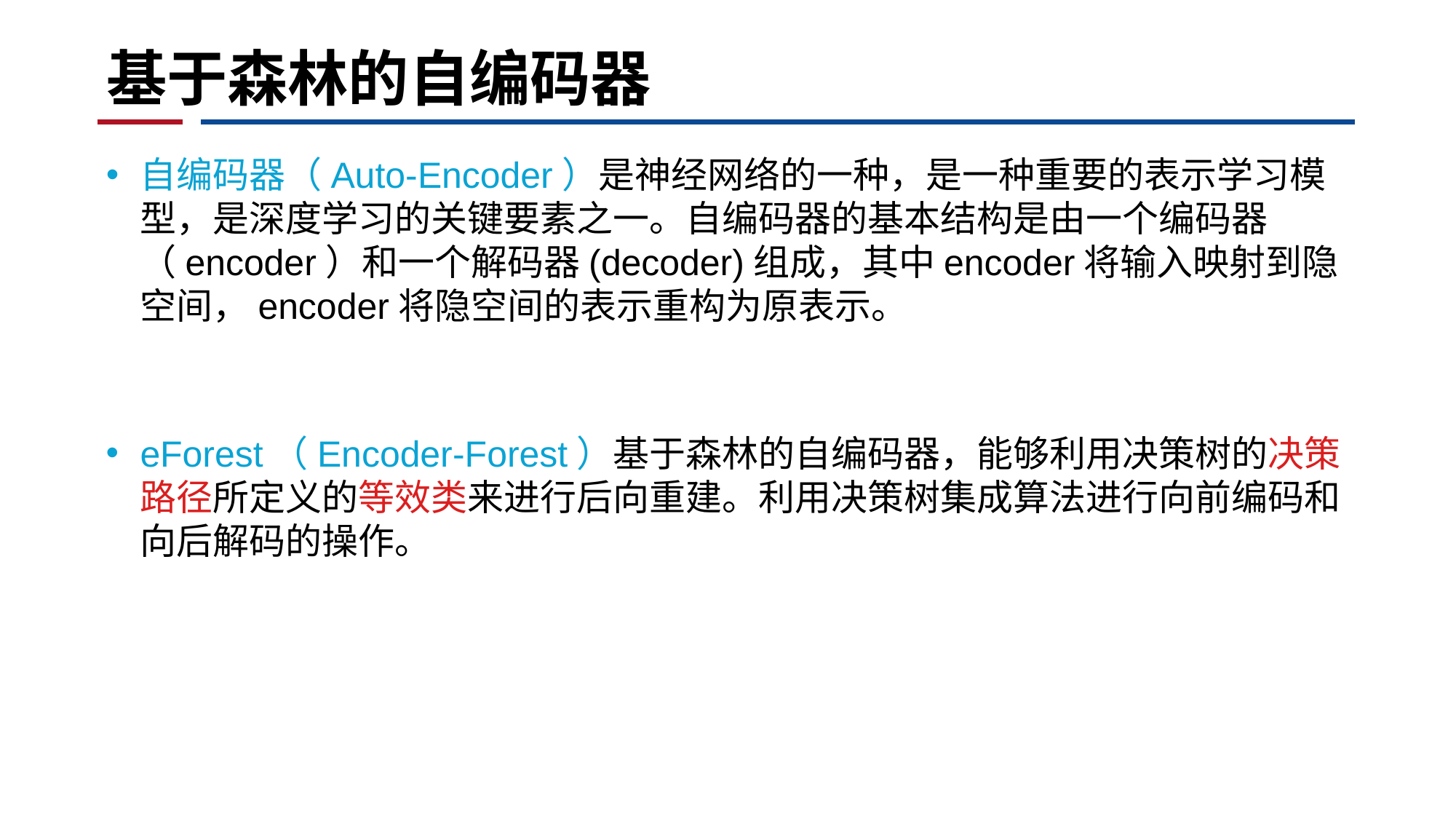

# 基于森林的自编码器
自编码器（Auto-Encoder）是神经网络的一种，是一种重要的表示学习模型，是深度学习的关键要素之一。自编码器的基本结构是由一个编码器（encoder）和一个解码器(decoder)组成，其中encoder将输入映射到隐空间，encoder将隐空间的表示重构为原表示。
eForest（Encoder-Forest）基于森林的自编码器，能够利用决策树的决策路径所定义的等效类来进行后向重建。利用决策树集成算法进行向前编码和向后解码的操作。
15